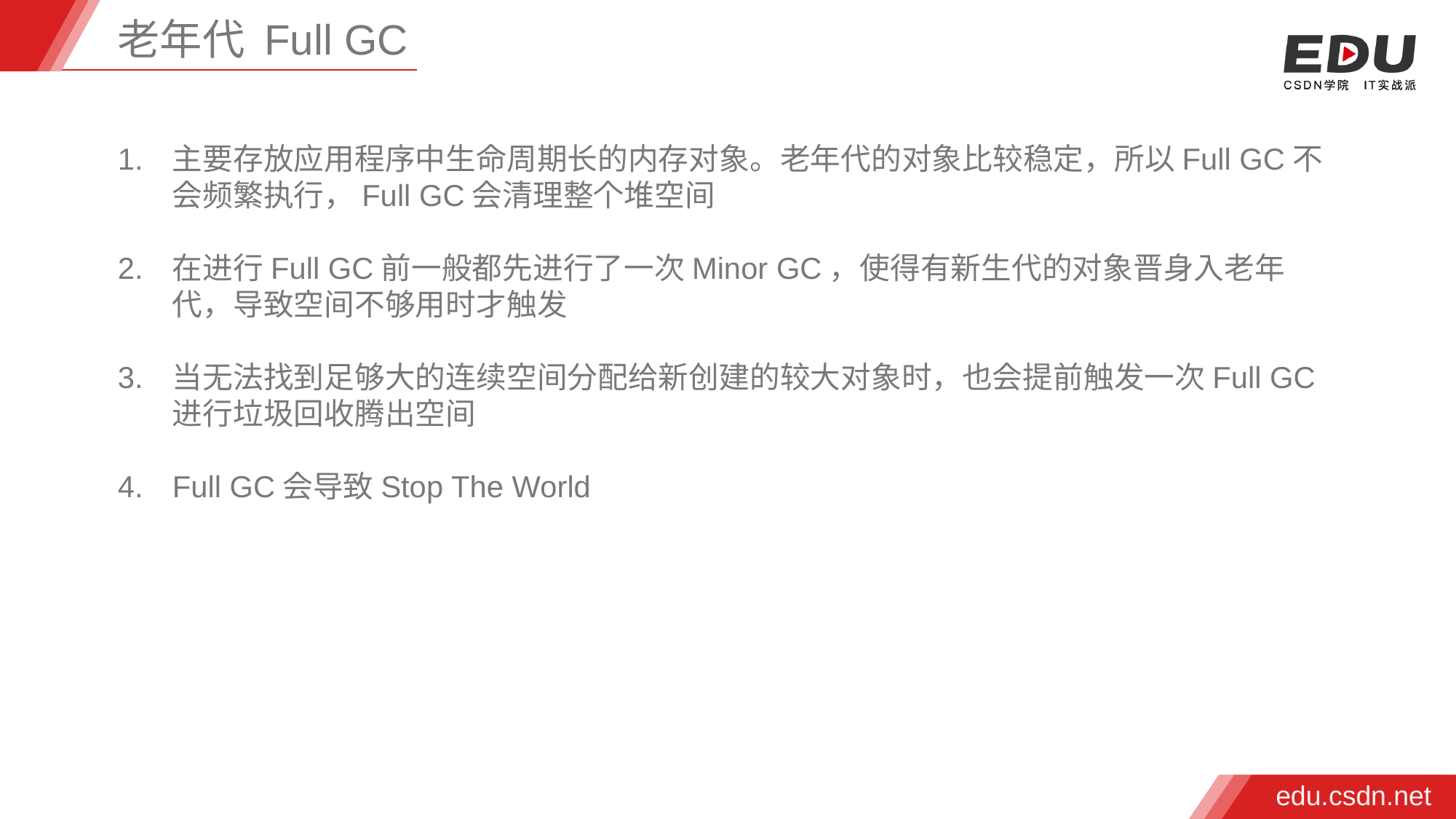

老年代 Full GC
主要存放应用程序中生命周期长的内存对象。老年代的对象比较稳定，所以Full GC不会频繁执行，Full GC会清理整个堆空间

在进行Full GC前一般都先进行了一次Minor GC，使得有新生代的对象晋身入老年代，导致空间不够用时才触发

当无法找到足够大的连续空间分配给新创建的较大对象时，也会提前触发一次Full GC进行垃圾回收腾出空间
Full GC会导致Stop The World
edu.csdn.net